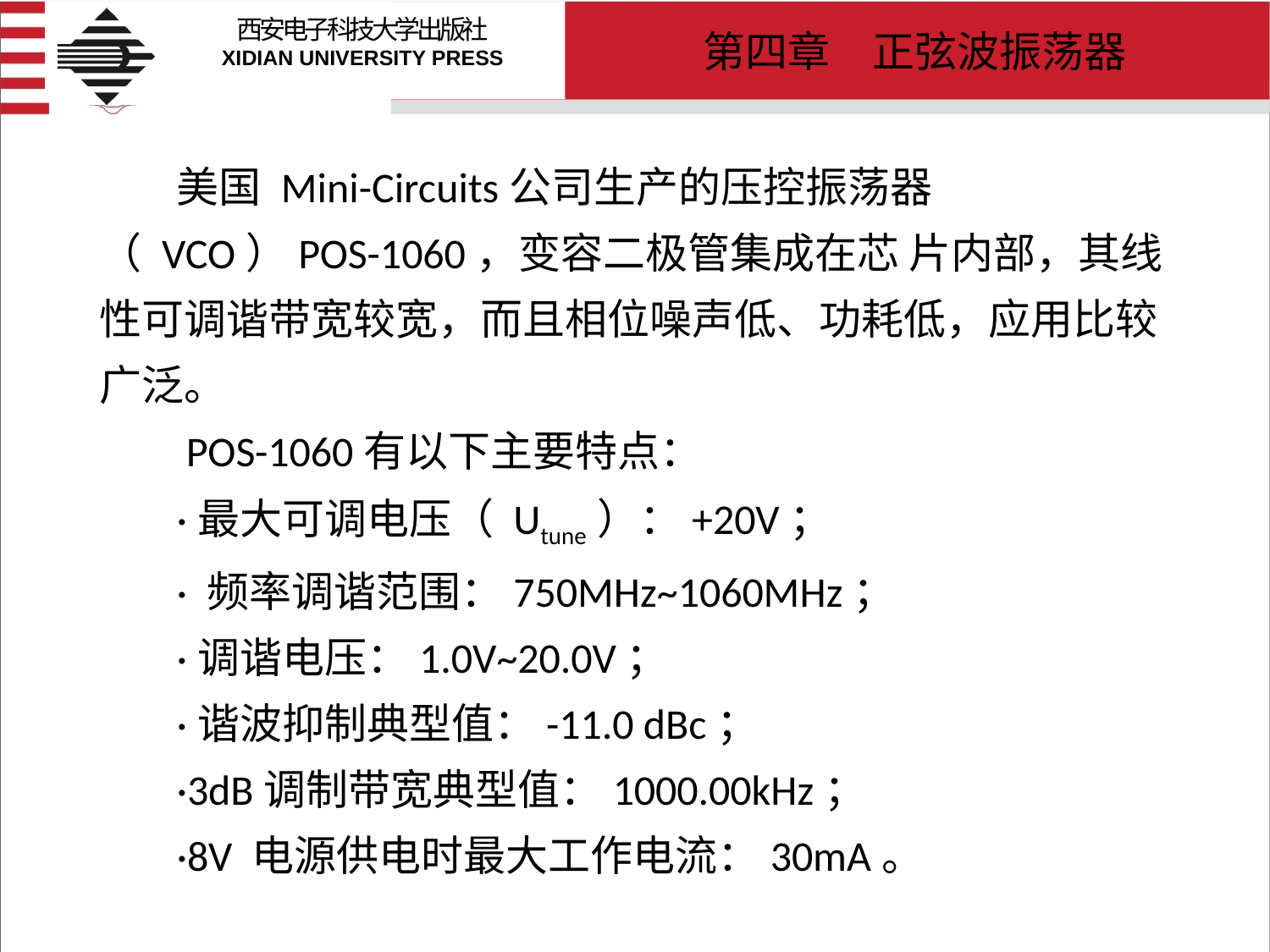

# 美国 Mini-Circuits公司生产的压控振荡器（ VCO）POS-1060，变容二极管集成在芯 片内部，其线性可调谐带宽较宽，而且相位噪声低、功耗低，应用比较广泛。 POS-1060有以下主要特点： ·最大可调电压（ Utune）：+20V； · 频率调谐范围：750MHz~1060MHz； ·调谐电压：1.0V~20.0V； ·谐波抑制典型值：-11.0 dBc； ·3dB调制带宽典型值：1000.00kHz； ·8V 电源供电时最大工作电流：30mA。